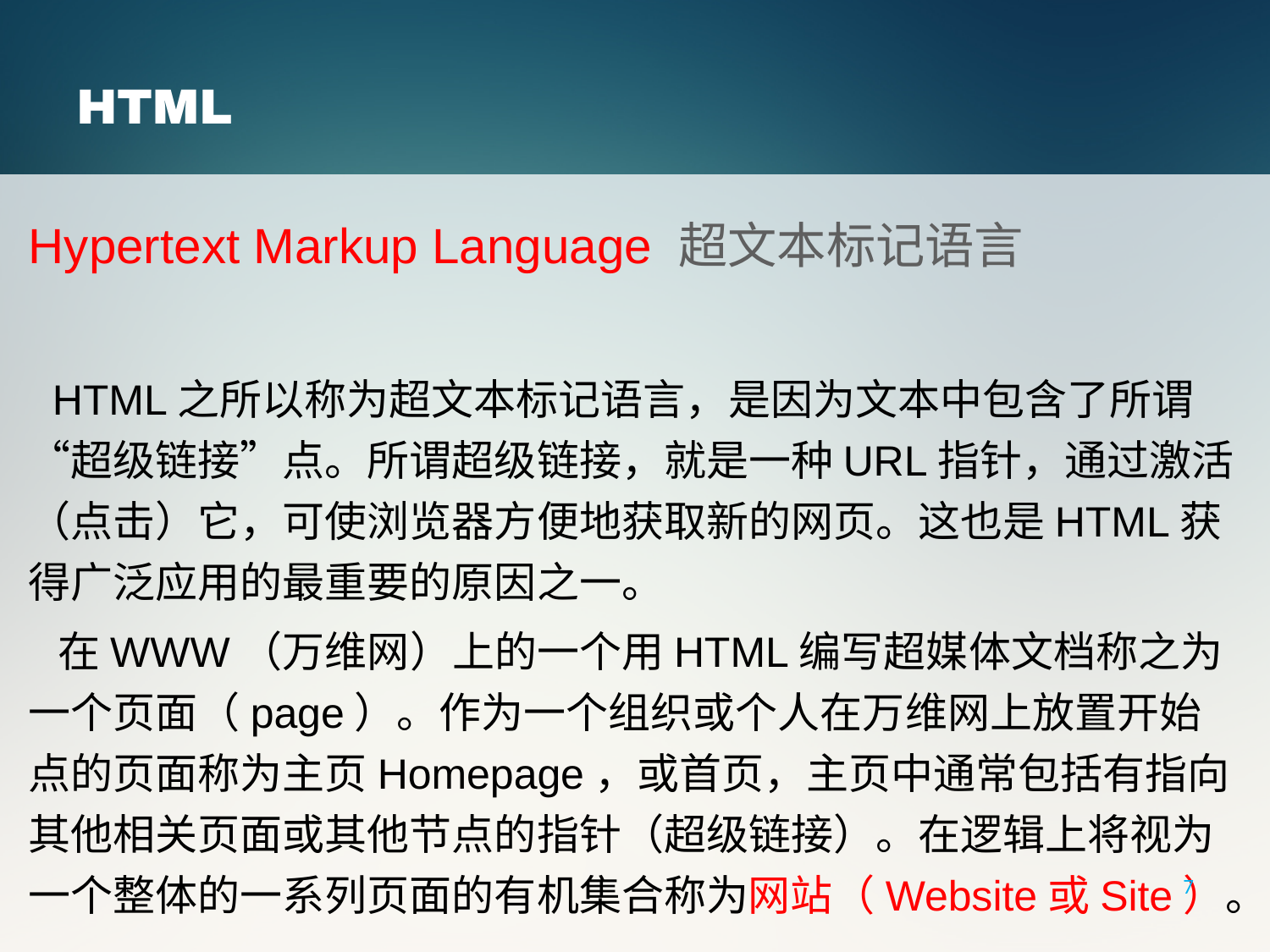

# HTML
Hypertext Markup Language 超文本标记语言

  HTML之所以称为超文本标记语言，是因为文本中包含了所谓“超级链接”点。所谓超级链接，就是一种URL指针，通过激活（点击）它，可使浏览器方便地获取新的网页。这也是HTML获得广泛应用的最重要的原因之一。
  在WWW（万维网）上的一个用HTML编写超媒体文档称之为一个页面（page）。作为一个组织或个人在万维网上放置开始点的页面称为主页Homepage，或首页，主页中通常包括有指向其他相关页面或其他节点的指针（超级链接）。在逻辑上将视为一个整体的一系列页面的有机集合称为网站（Website或Site）。
7